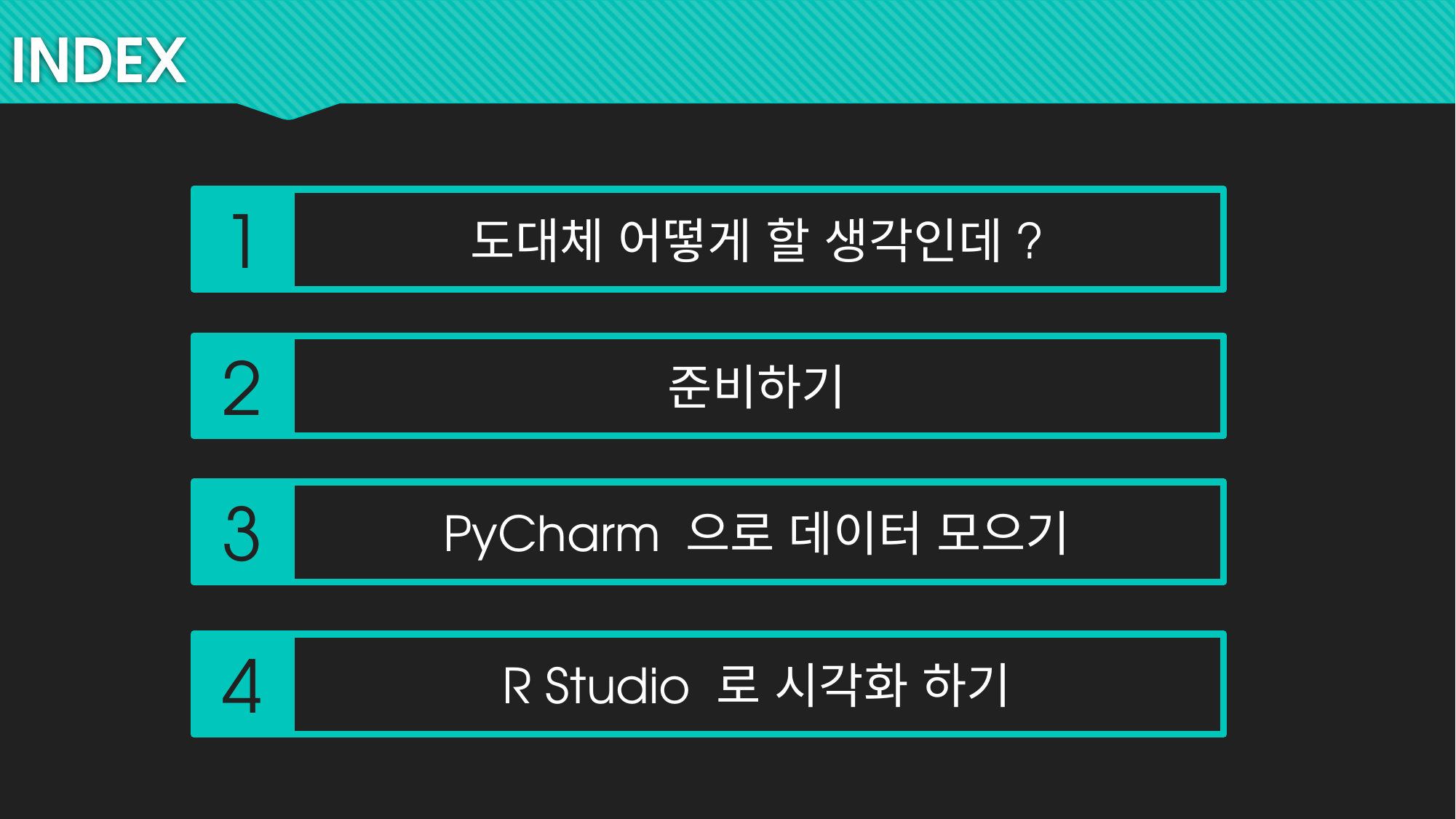

# INDEX
1
도대체 어떻게 할 생각인데?
2
준비하기
3
PyCharm 으로 데이터 모으기
4
R Studio 로 시각화 하기